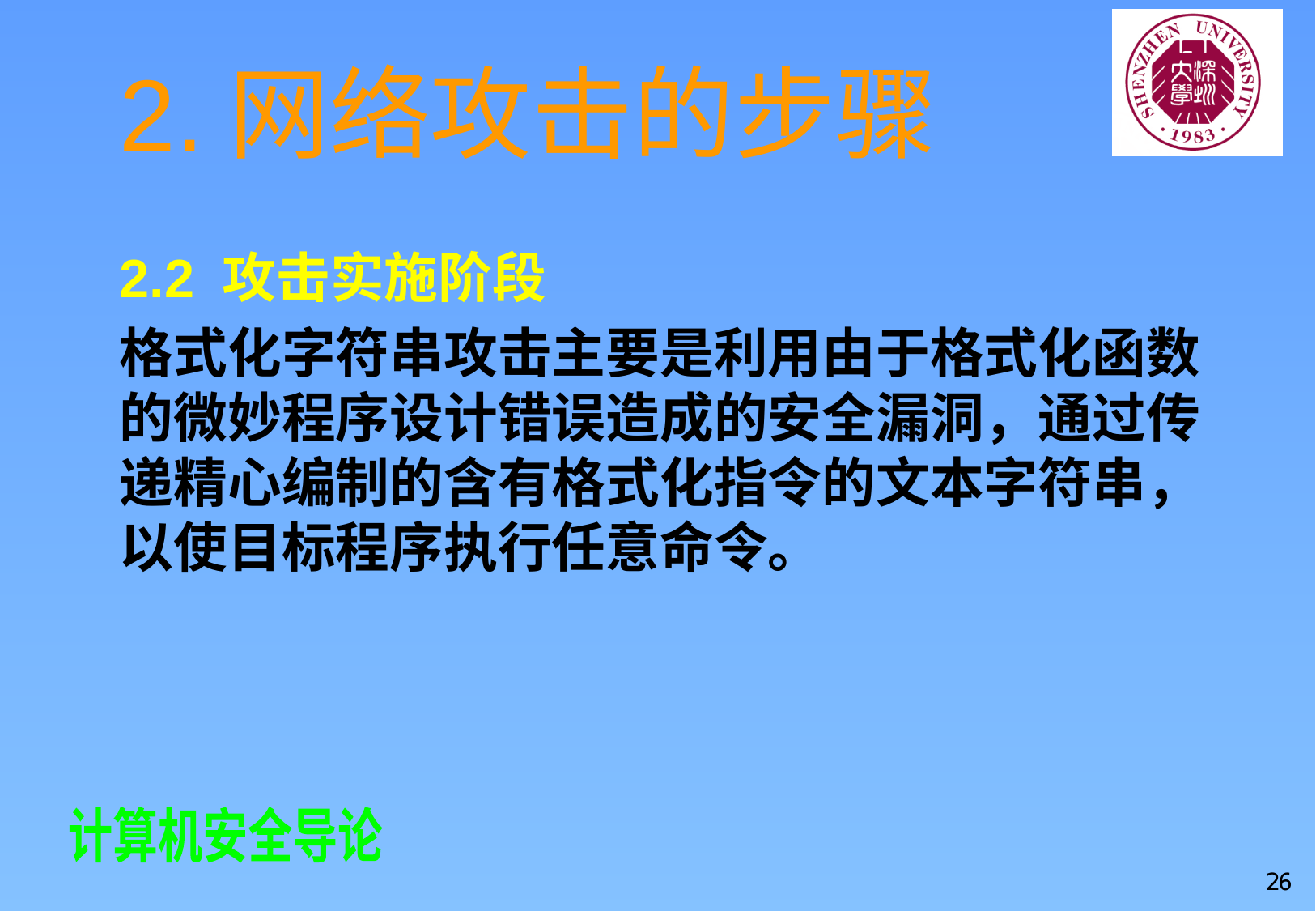

# 2.网络攻击的步骤
2.2 攻击实施阶段
格式化字符串攻击主要是利用由于格式化函数的微妙程序设计错误造成的安全漏洞，通过传递精心编制的含有格式化指令的文本字符串，以使目标程序执行任意命令。
26